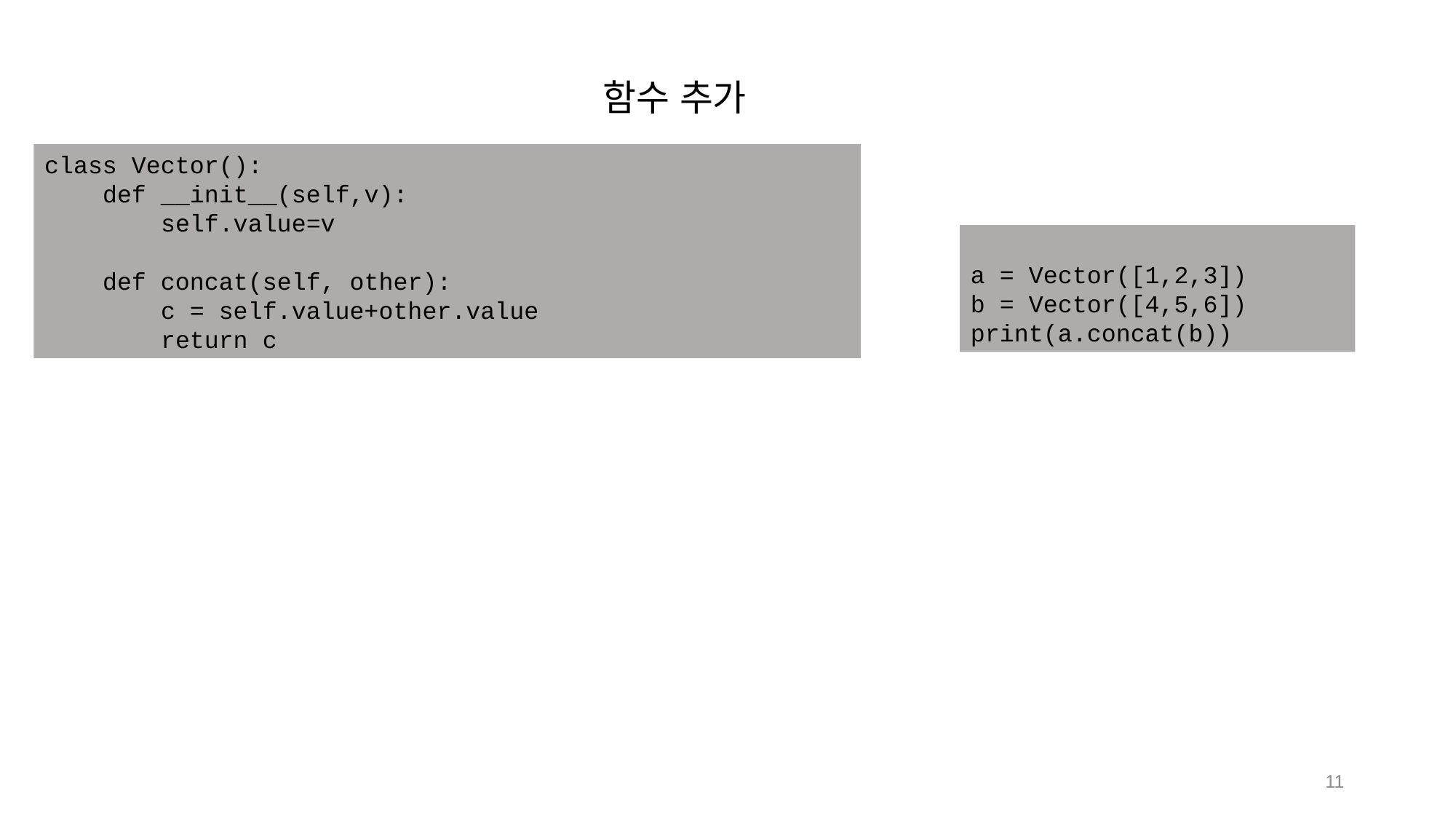

함수 추가
class Vector():
    def __init__(self,v):
        self.value=v

    def concat(self, other):
        c = self.value+other.value
        return c

a = Vector([1,2,3])
b = Vector([4,5,6])
print(a.concat(b))
11